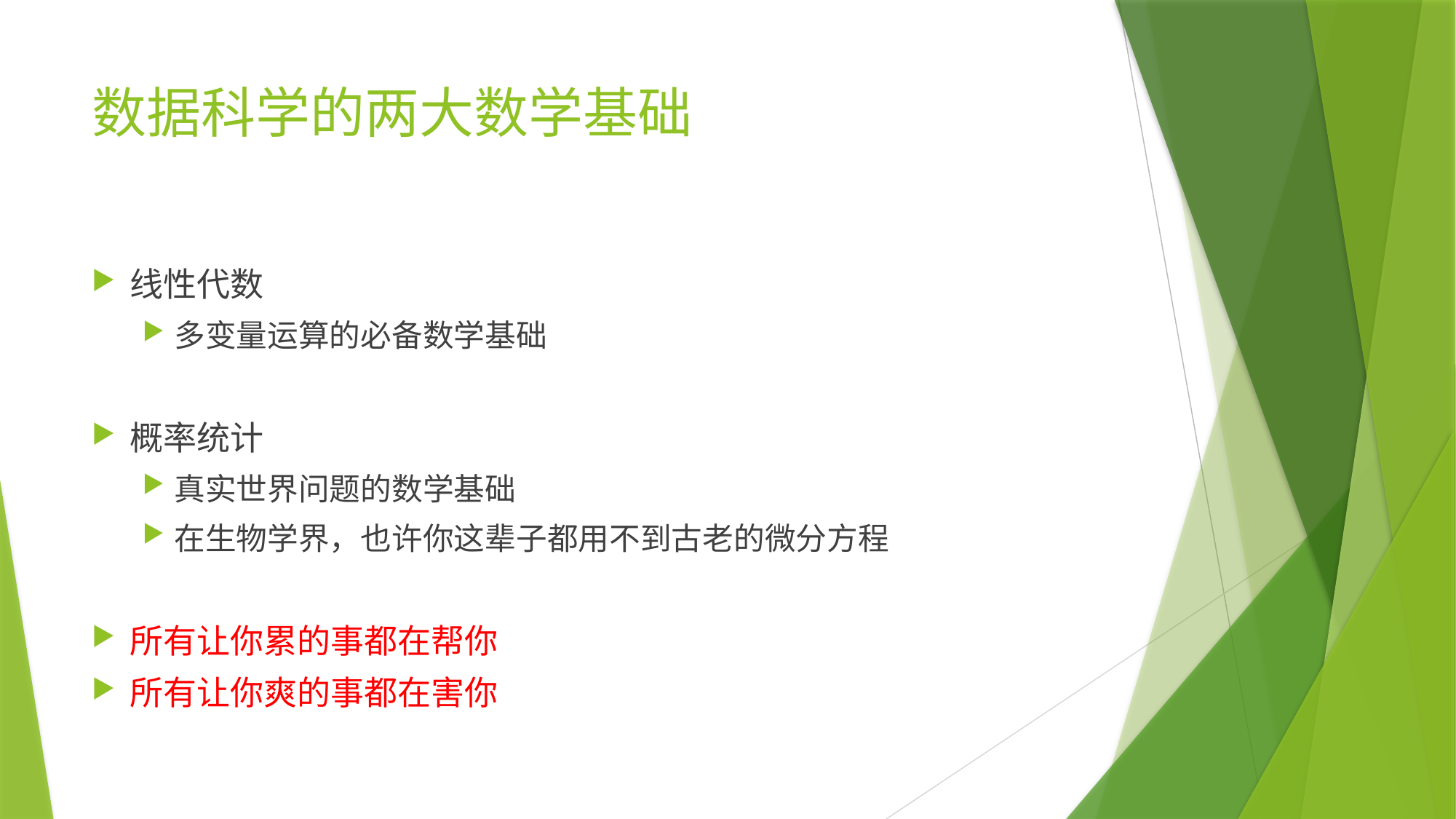

# 数据科学的两大数学基础
线性代数
多变量运算的必备数学基础

概率统计
真实世界问题的数学基础
在生物学界，也许你这辈子都用不到古老的微分方程

所有让你累的事都在帮你
所有让你爽的事都在害你